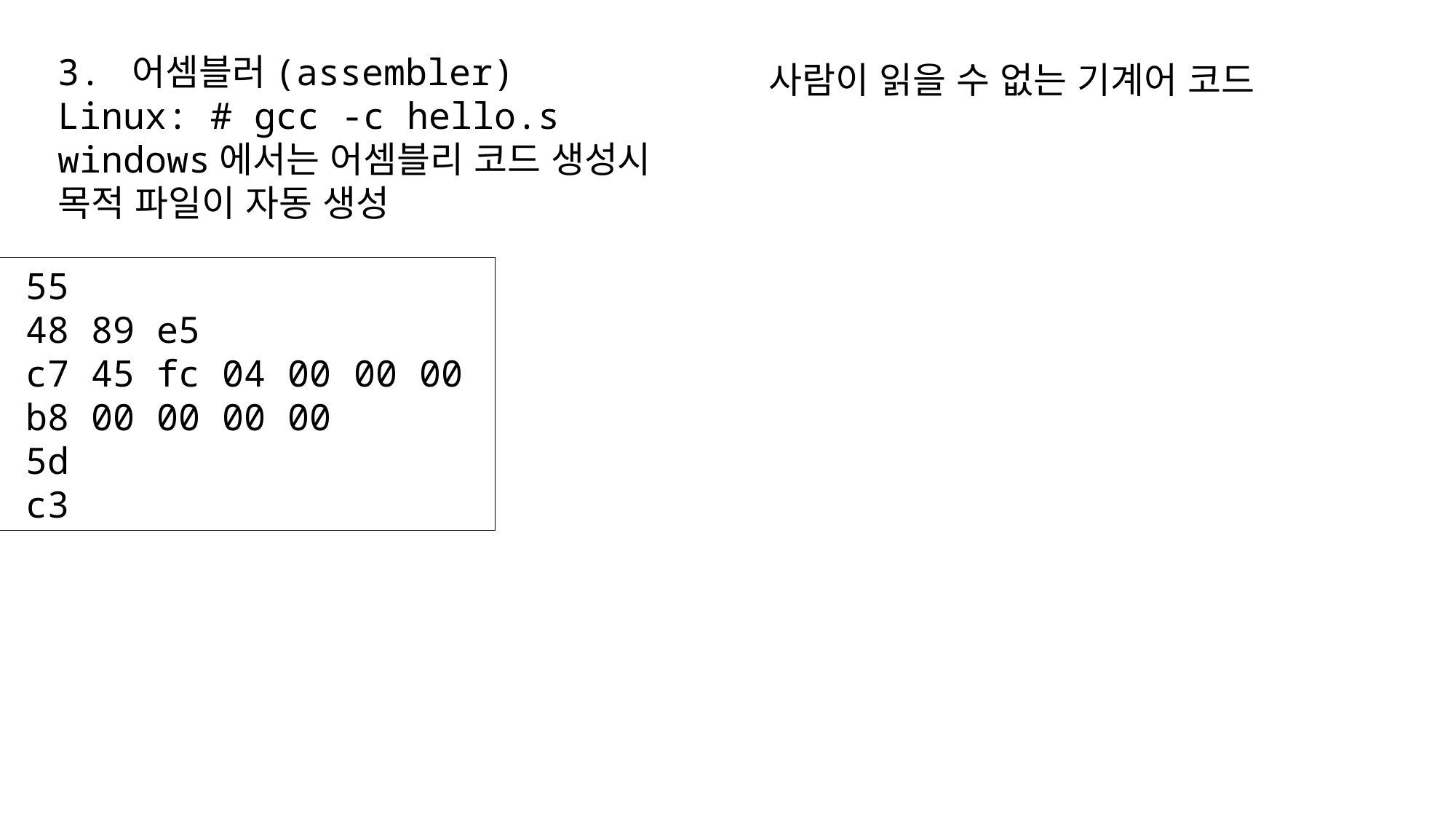

3. 어셈블러(assembler)
Linux: # gcc -c hello.s
windows에서는 어셈블리 코드 생성시
목적 파일이 자동 생성
사람이 읽을 수 없는 기계어 코드
 55
 48 89 e5
 c7 45 fc 04 00 00 00
 b8 00 00 00 00
 5d
 c3